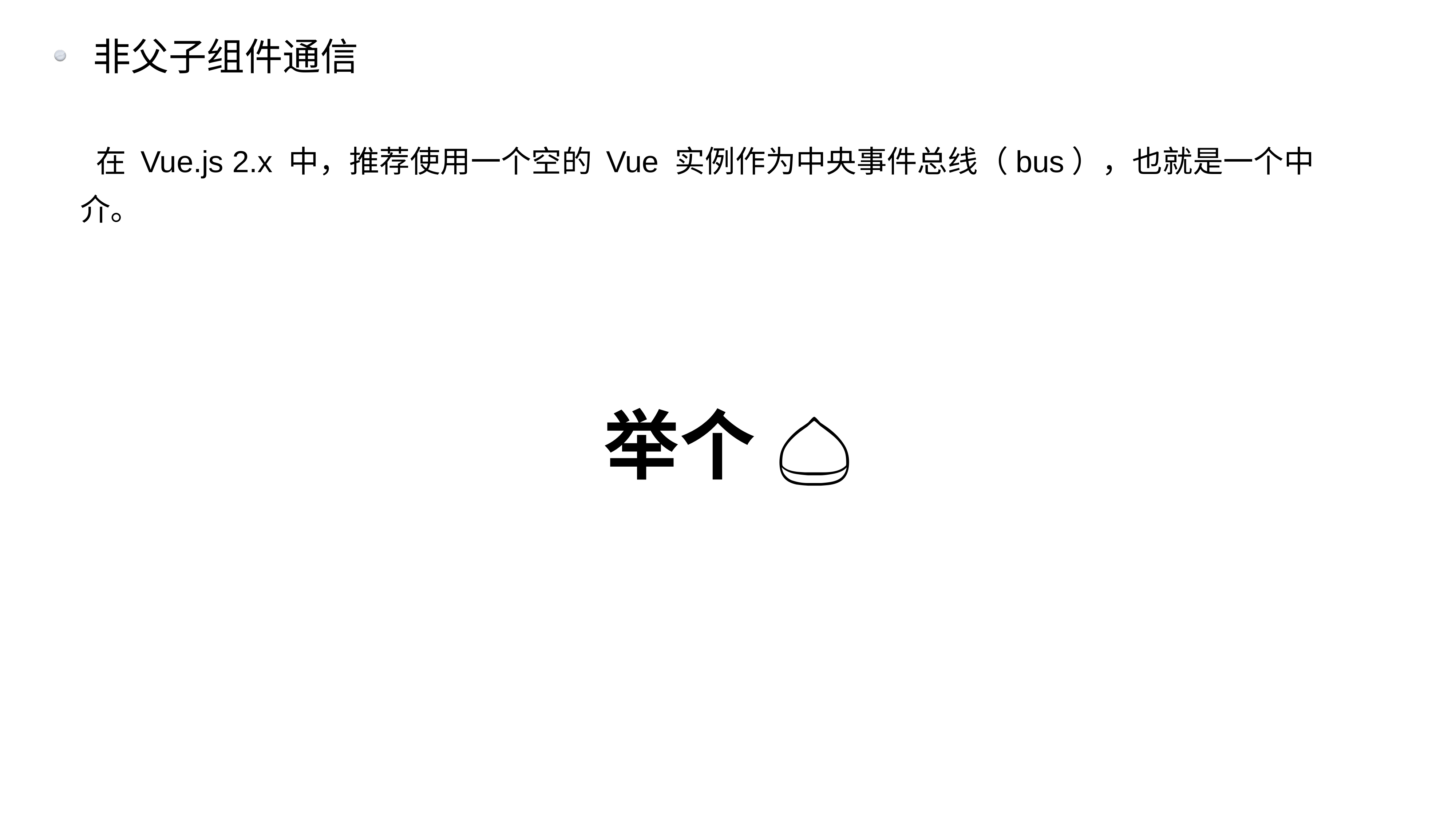

非父子组件通信
在 Vue.js 2.x 中，推荐使用一个空的 Vue 实例作为中央事件总线（bus），也就是一个中介。
举个 🌰